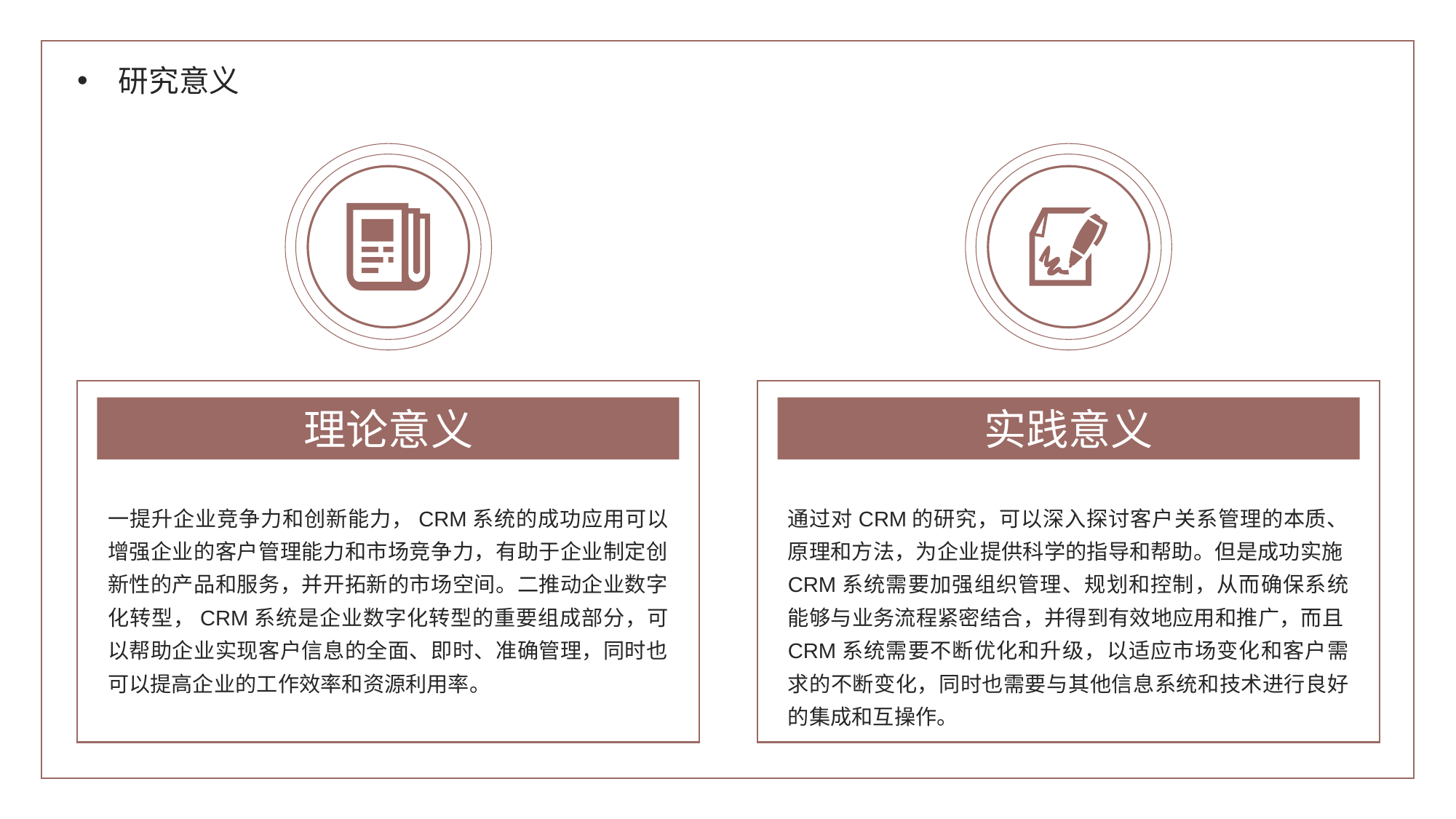

研究意义

理论意义
实践意义

一提升企业竞争力和创新能力，CRM系统的成功应用可以增强企业的客户管理能力和市场竞争力，有助于企业制定创新性的产品和服务，并开拓新的市场空间。二推动企业数字化转型，CRM系统是企业数字化转型的重要组成部分，可以帮助企业实现客户信息的全面、即时、准确管理，同时也可以提高企业的工作效率和资源利用率。
通过对CRM的研究，可以深入探讨客户关系管理的本质、原理和方法，为企业提供科学的指导和帮助。但是成功实施CRM系统需要加强组织管理、规划和控制，从而确保系统能够与业务流程紧密结合，并得到有效地应用和推广，而且CRM系统需要不断优化和升级，以适应市场变化和客户需求的不断变化，同时也需要与其他信息系统和技术进行良好的集成和互操作。